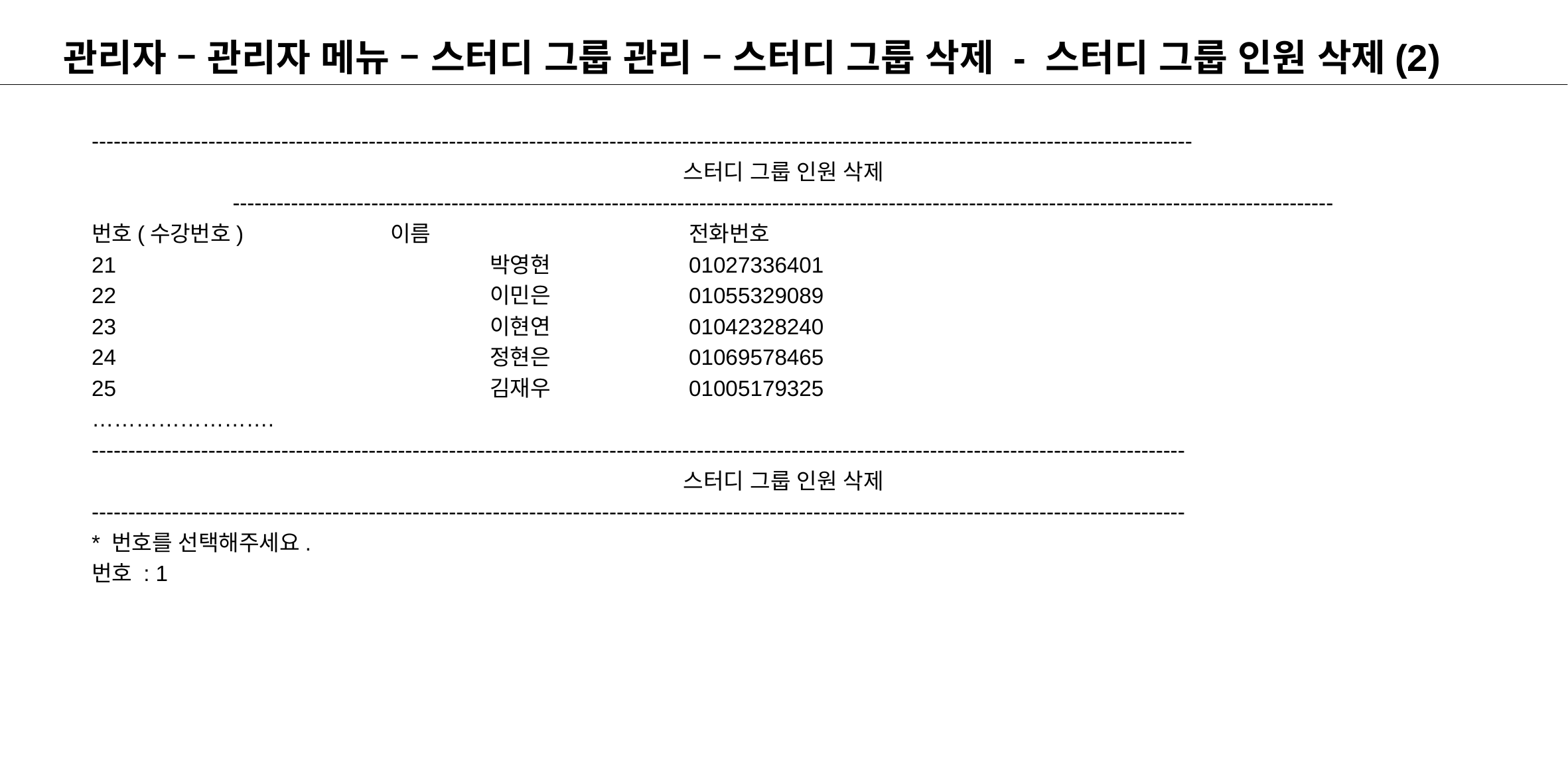

# 관리자 – 관리자 메뉴 – 스터디 그룹 관리 – 스터디 그룹 삭제 - 스터디 그룹 인원 삭제(2)
-------------------------------------------------------------------------------------------------------------------------------------------------------
스터디 그룹 인원 삭제
-------------------------------------------------------------------------------------------------------------------------------------------------------
번호(수강번호)		이름			전화번호
21				박영현		01027336401
22				이민은		01055329089
23				이현연		01042328240
24				정현은		01069578465
25				김재우		01005179325
…………………….
------------------------------------------------------------------------------------------------------------------------------------------------------
스터디 그룹 인원 삭제
------------------------------------------------------------------------------------------------------------------------------------------------------
* 번호를 선택해주세요.
번호 : 1